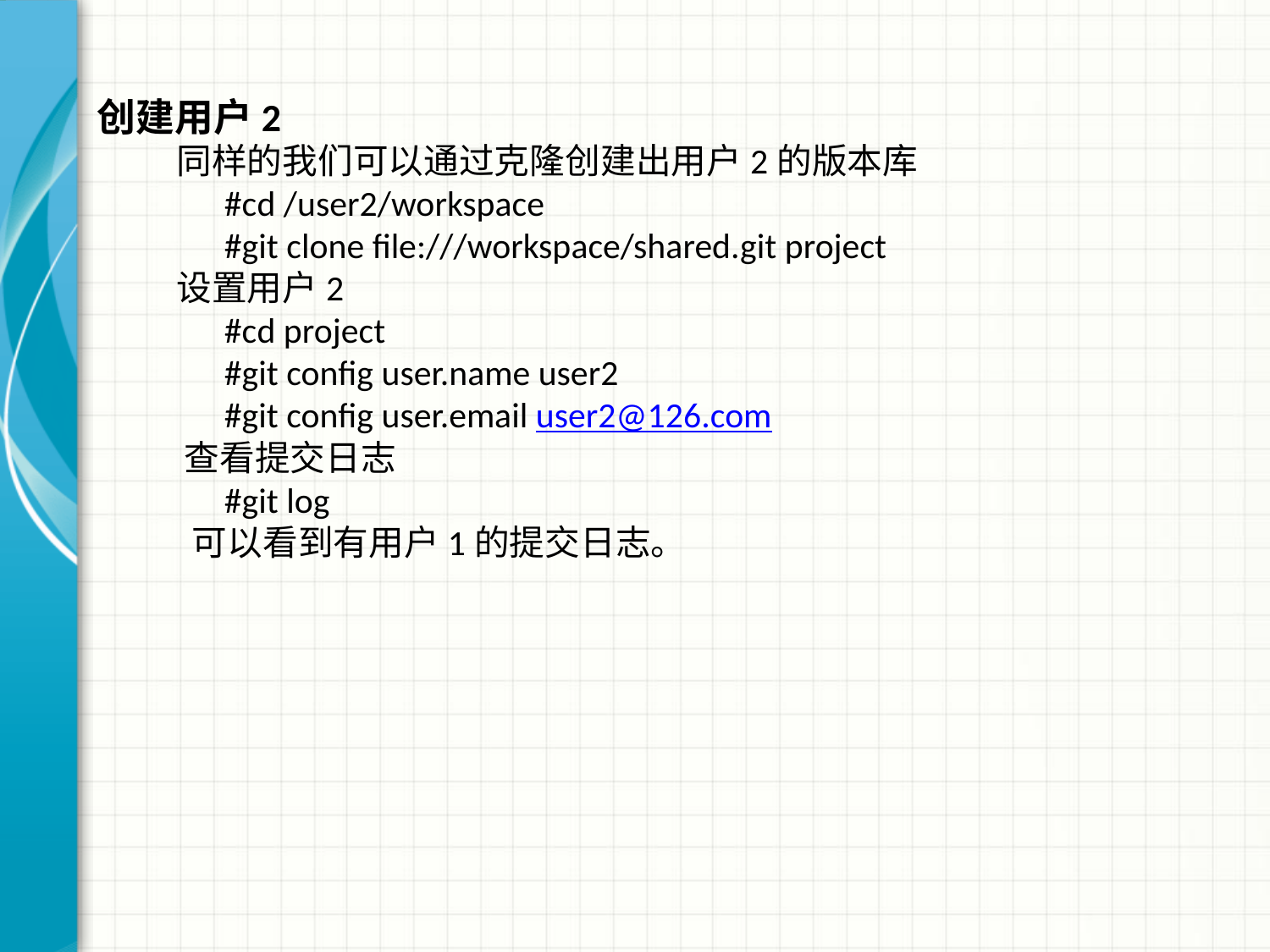

创建用户2
         同样的我们可以通过克隆创建出用户2的版本库
	#cd /user2/workspace
	#git clone file:///workspace/shared.git project
         设置用户2
	#cd project
	#git config user.name user2
	#git config user.email user2@126.com
          查看提交日志
	#git log
           可以看到有用户1的提交日志。